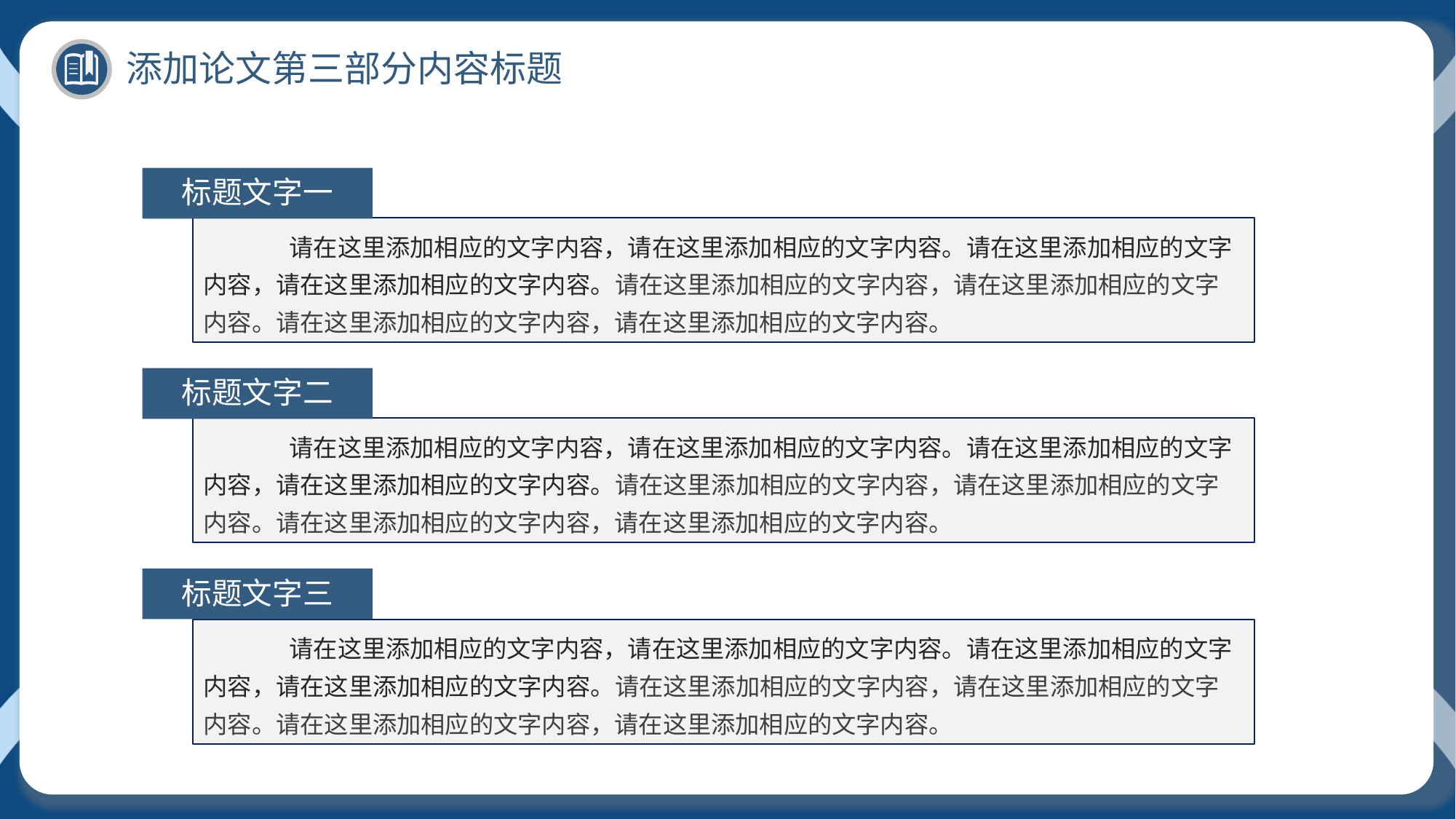

添加论文第三部分内容标题

标题文字一
请在这里添加相应的文字内容，请在这里添加相应的文字内容。请在这里添加相应的文字内容，请在这里添加相应的文字内容。请在这里添加相应的文字内容，请在这里添加相应的文字内容。请在这里添加相应的文字内容，请在这里添加相应的文字内容。
标题文字二
请在这里添加相应的文字内容，请在这里添加相应的文字内容。请在这里添加相应的文字内容，请在这里添加相应的文字内容。请在这里添加相应的文字内容，请在这里添加相应的文字内容。请在这里添加相应的文字内容，请在这里添加相应的文字内容。
标题文字三
请在这里添加相应的文字内容，请在这里添加相应的文字内容。请在这里添加相应的文字内容，请在这里添加相应的文字内容。请在这里添加相应的文字内容，请在这里添加相应的文字内容。请在这里添加相应的文字内容，请在这里添加相应的文字内容。